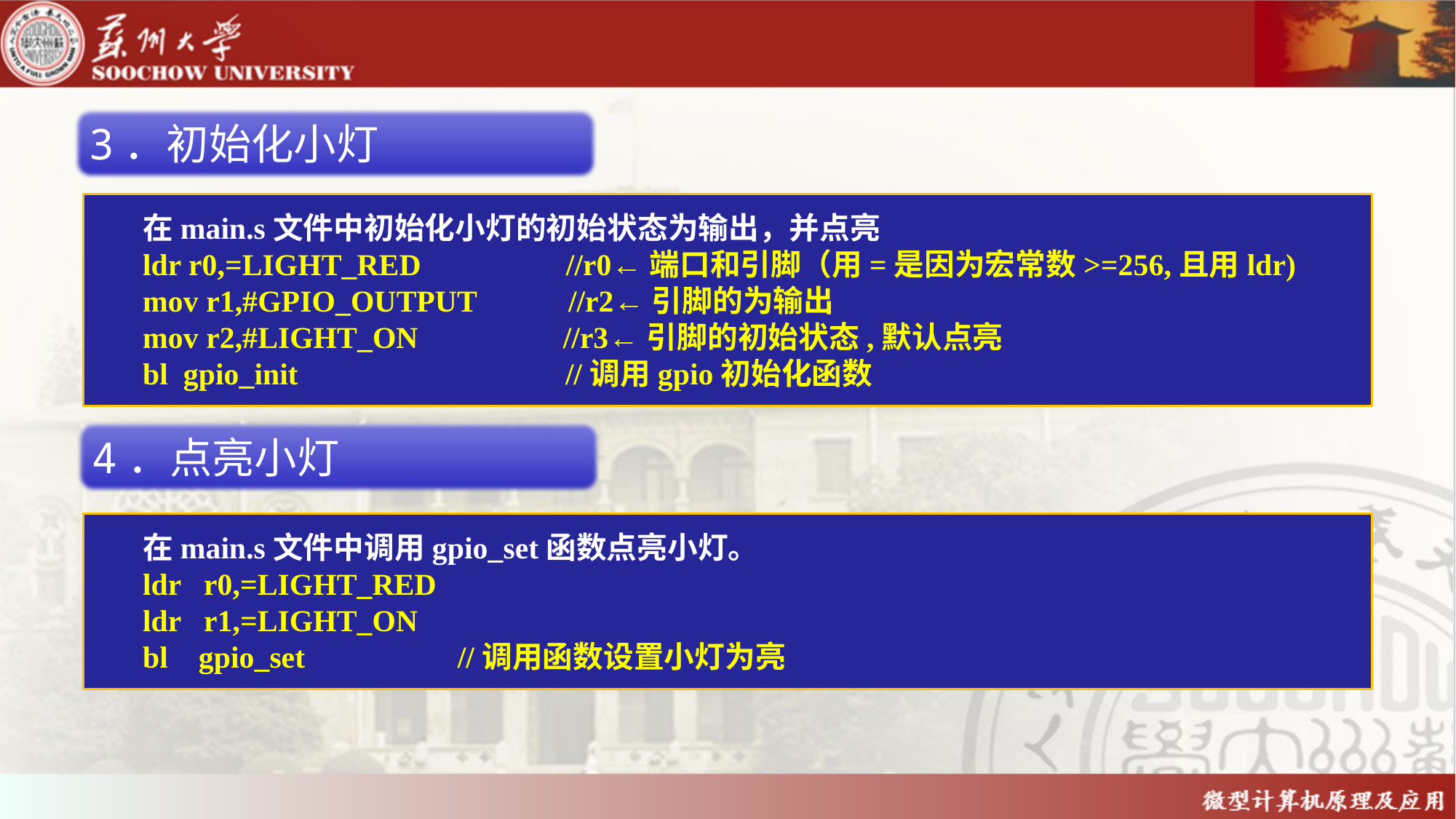

3．初始化小灯
在main.s文件中初始化小灯的初始状态为输出，并点亮
ldr r0,=LIGHT_RED                   //r0←端口和引脚（用=是因为宏常数>=256,且用ldr)
mov r1,#GPIO_OUTPUT            //r2←引脚的为输出
mov r2,#LIGHT_ON                   //r3←引脚的初始状态,默认点亮
bl  gpio_init                                   //调用gpio初始化函数
4．点亮小灯
在main.s文件中调用gpio_set函数点亮小灯。
ldr   r0,=LIGHT_RED
ldr   r1,=LIGHT_ON
bl    gpio_set                    //调用函数设置小灯为亮